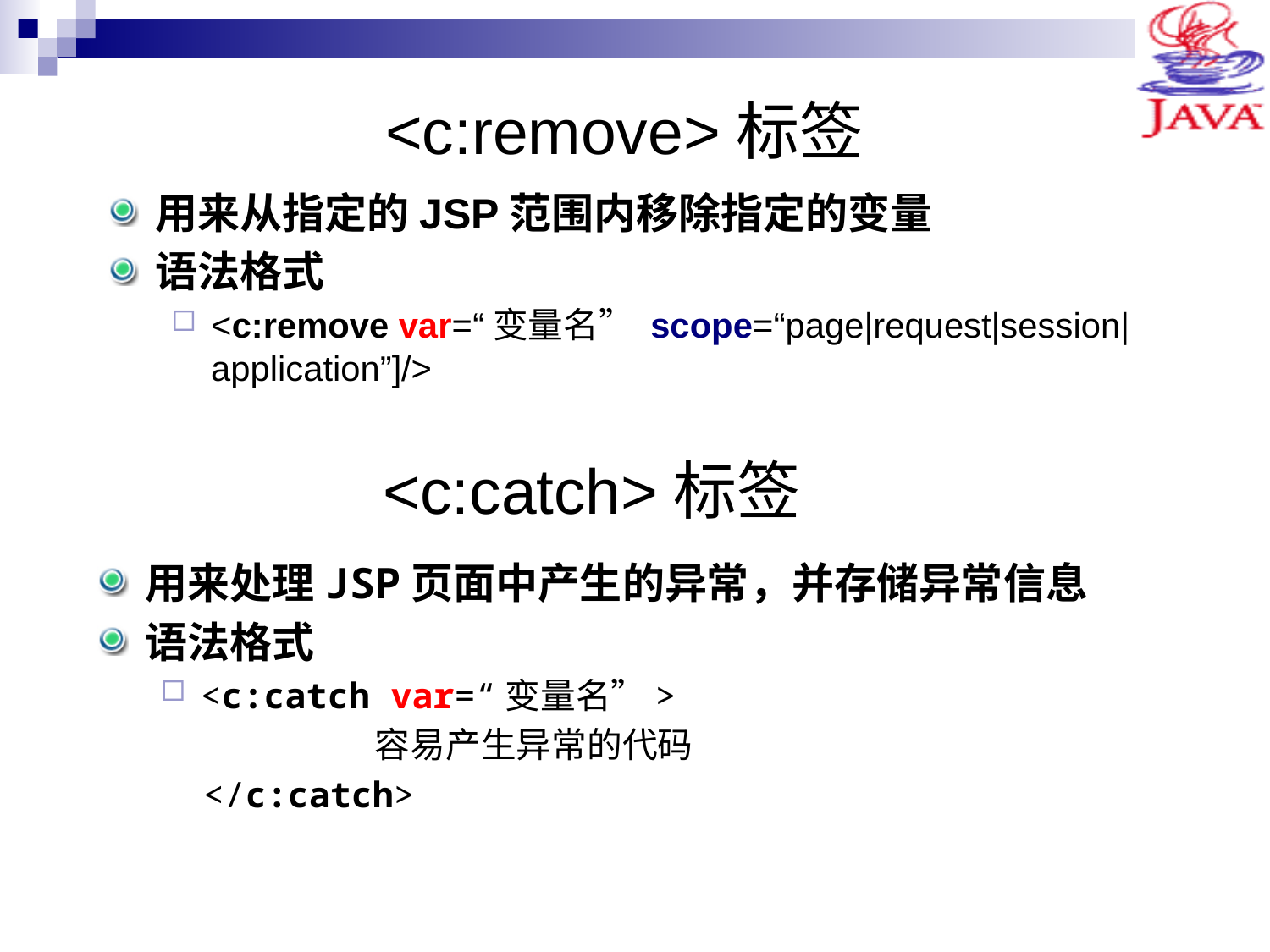

# <c:remove>标签
用来从指定的JSP范围内移除指定的变量
语法格式
<c:remove var=“变量名” scope=“page|request|session|application”]/>
<c:catch>标签
用来处理JSP页面中产生的异常，并存储异常信息
语法格式
<c:catch var=“变量名”>
		     容易产生异常的代码
  </c:catch>